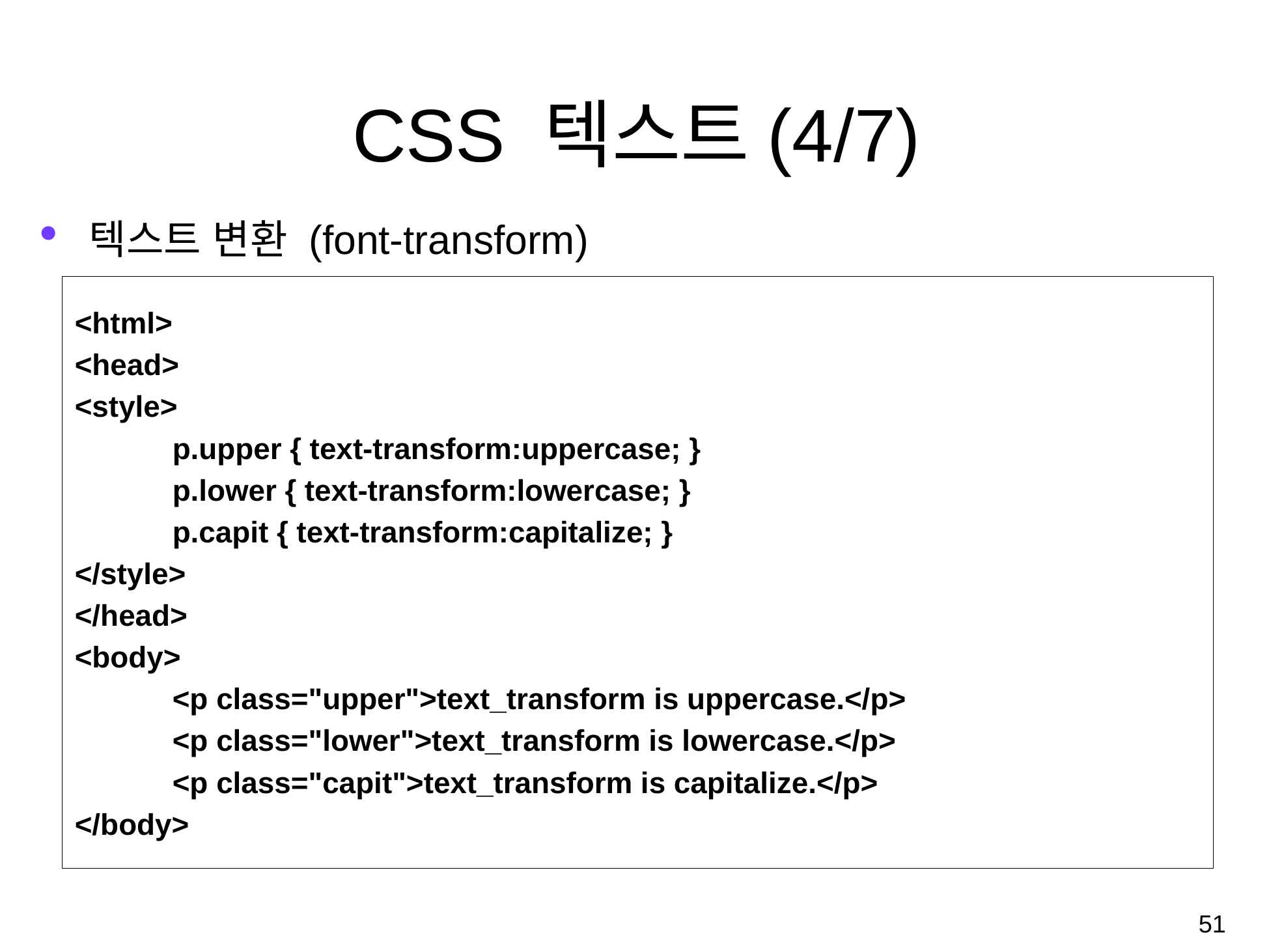

CSS 텍스트(4/7)
텍스트 변환 (font-transform)
<html>
<head>
<style>
	p.upper { text-transform:uppercase; }
	p.lower { text-transform:lowercase; }
	p.capit { text-transform:capitalize; }
</style>
</head>
<body>
	<p class="upper">text_transform is uppercase.</p>
	<p class="lower">text_transform is lowercase.</p>
	<p class="capit">text_transform is capitalize.</p>
</body>
51